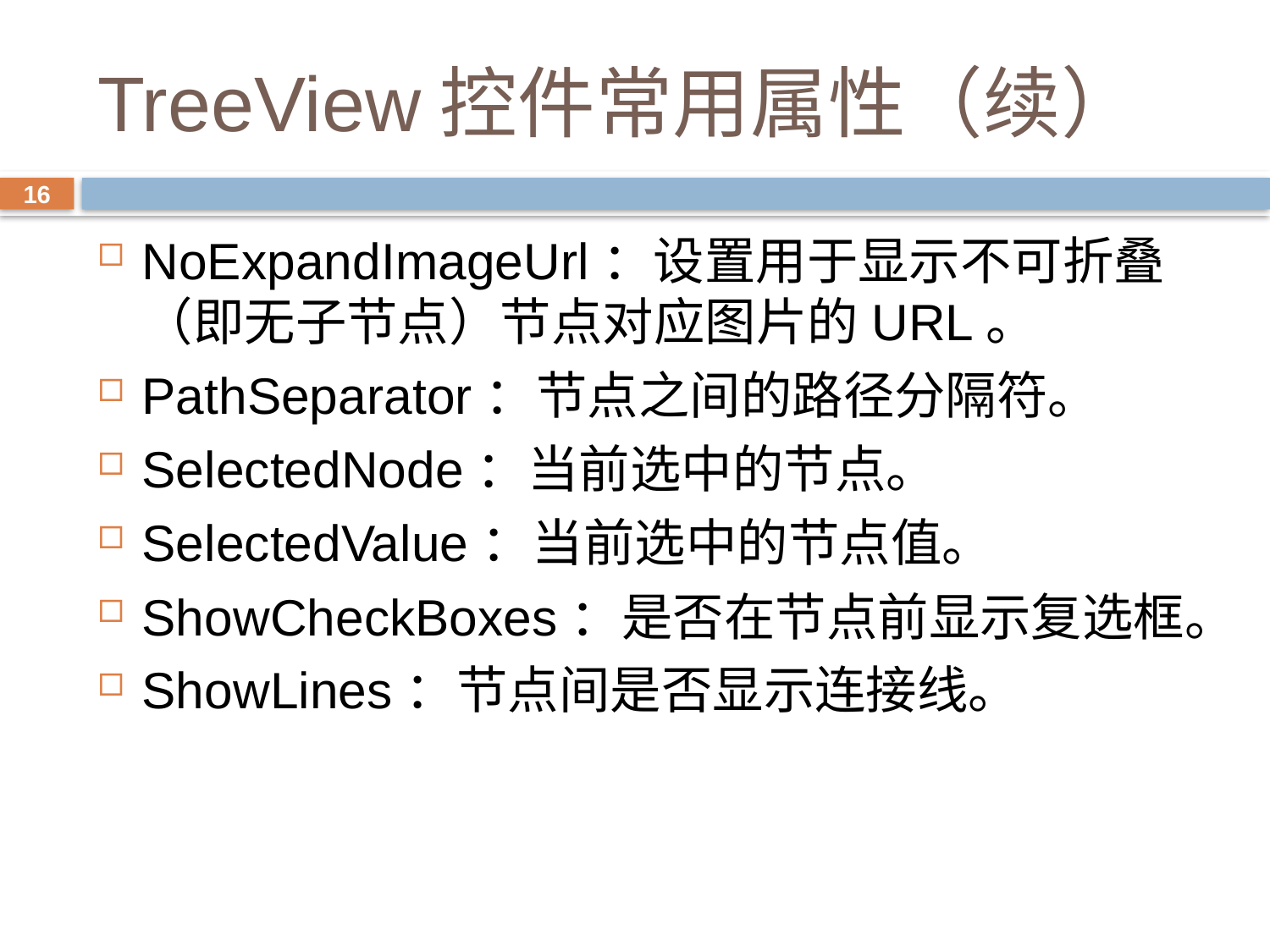

# TreeView控件常用属性（续）
16
NoExpandImageUrl：设置用于显示不可折叠（即无子节点）节点对应图片的URL。
PathSeparator：节点之间的路径分隔符。
SelectedNode：当前选中的节点。
SelectedValue：当前选中的节点值。
ShowCheckBoxes：是否在节点前显示复选框。
ShowLines：节点间是否显示连接线。